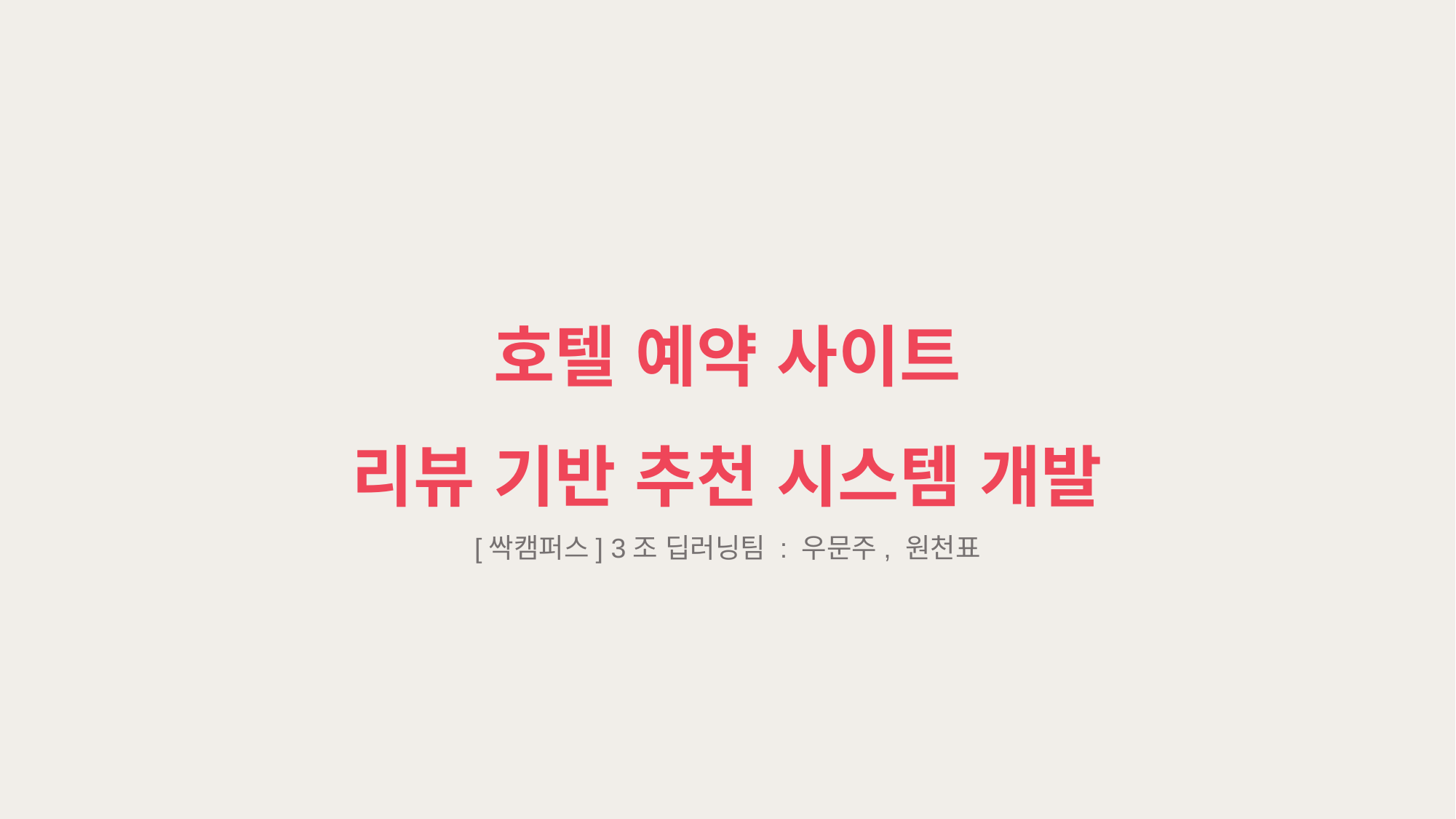

호텔 예약 사이트
리뷰 기반 추천 시스템 개발
[싹캠퍼스] 3조 딥러닝팀 : 우문주, 원천표